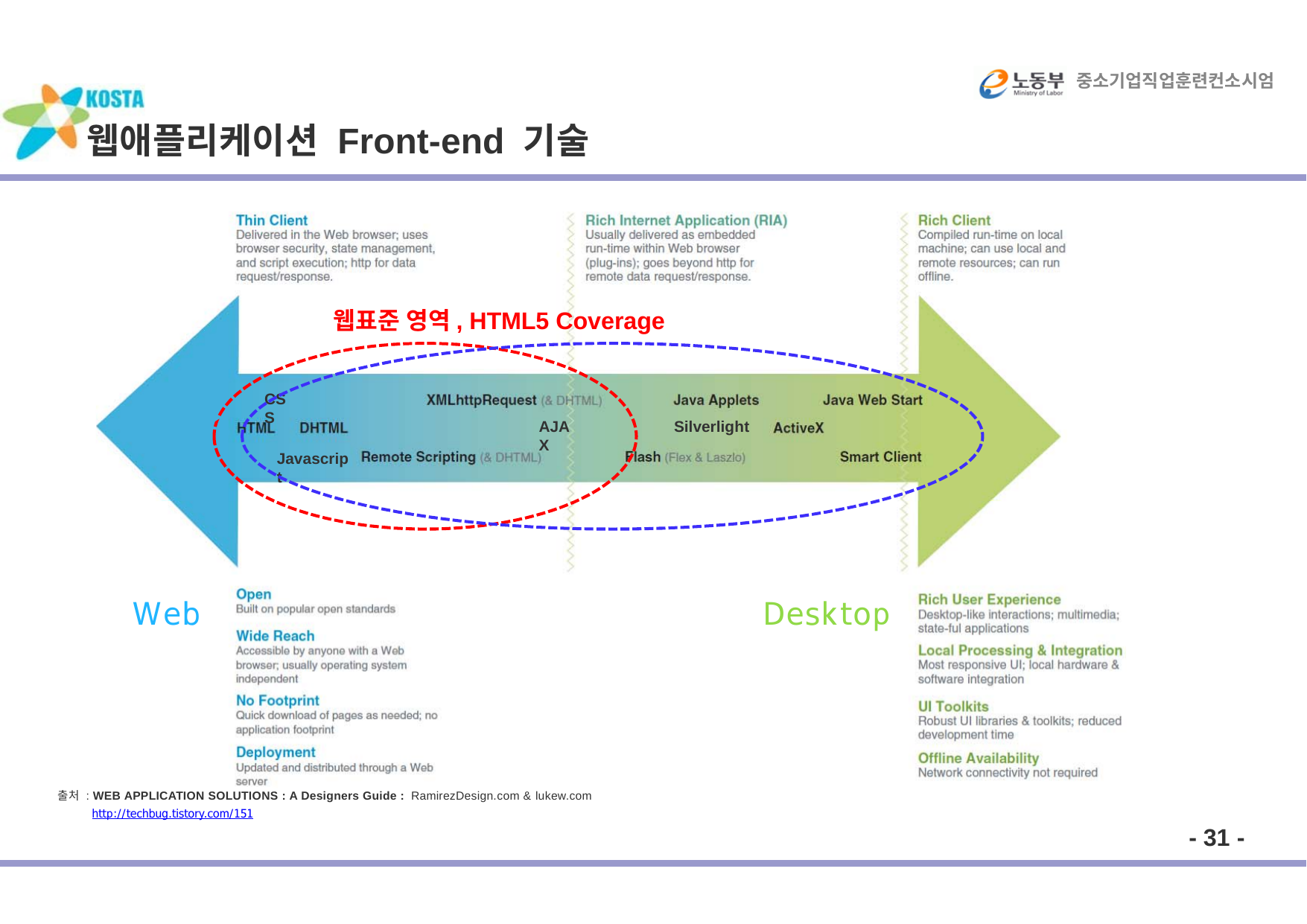

중소기업직업훈련컨소시엄
# 웹애플리케이션 Front-end 기술

웹표준 영역, HTML5 Coverage

CSS
AJAX
Silverlight
Javascript
Web
Desktop
출처 : WEB APPLICATION SOLUTIONS : A Designers Guide :  RamirezDesign.com & lukew.com
http://techbug.tistory.com/151
- 31 -